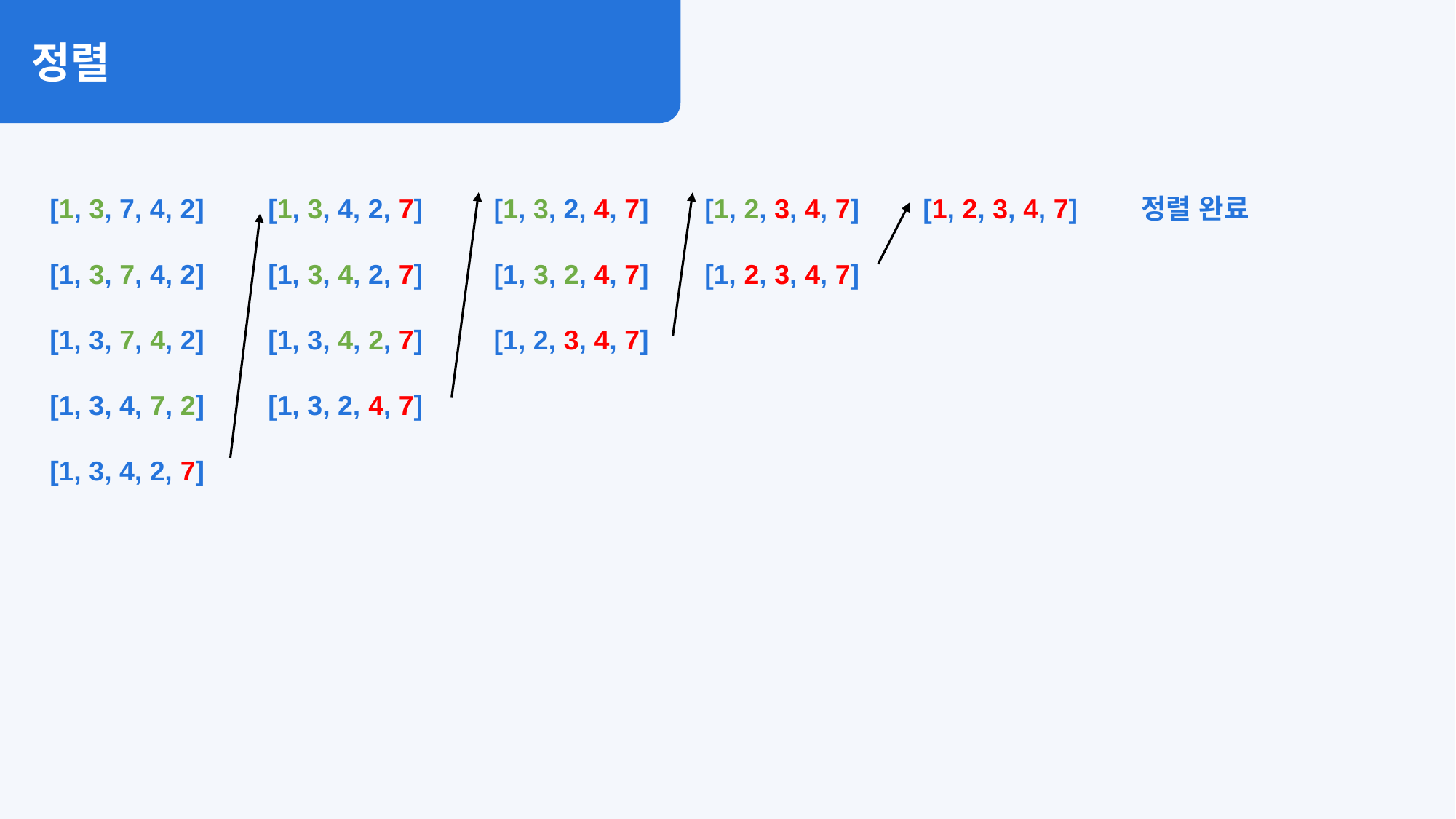

정렬
[1, 3, 7, 4, 2]	[1, 3, 4, 2, 7]	 [1, 3, 2, 4, 7] 	[1, 2, 3, 4, 7]	[1, 2, 3, 4, 7]	정렬 완료
[1, 3, 7, 4, 2] 	[1, 3, 4, 2, 7]	 [1, 3, 2, 4, 7]	[1, 2, 3, 4, 7]
[1, 3, 7, 4, 2]	[1, 3, 4, 2, 7]	 [1, 2, 3, 4, 7]
[1, 3, 4, 7, 2]	[1, 3, 2, 4, 7]
[1, 3, 4, 2, 7]